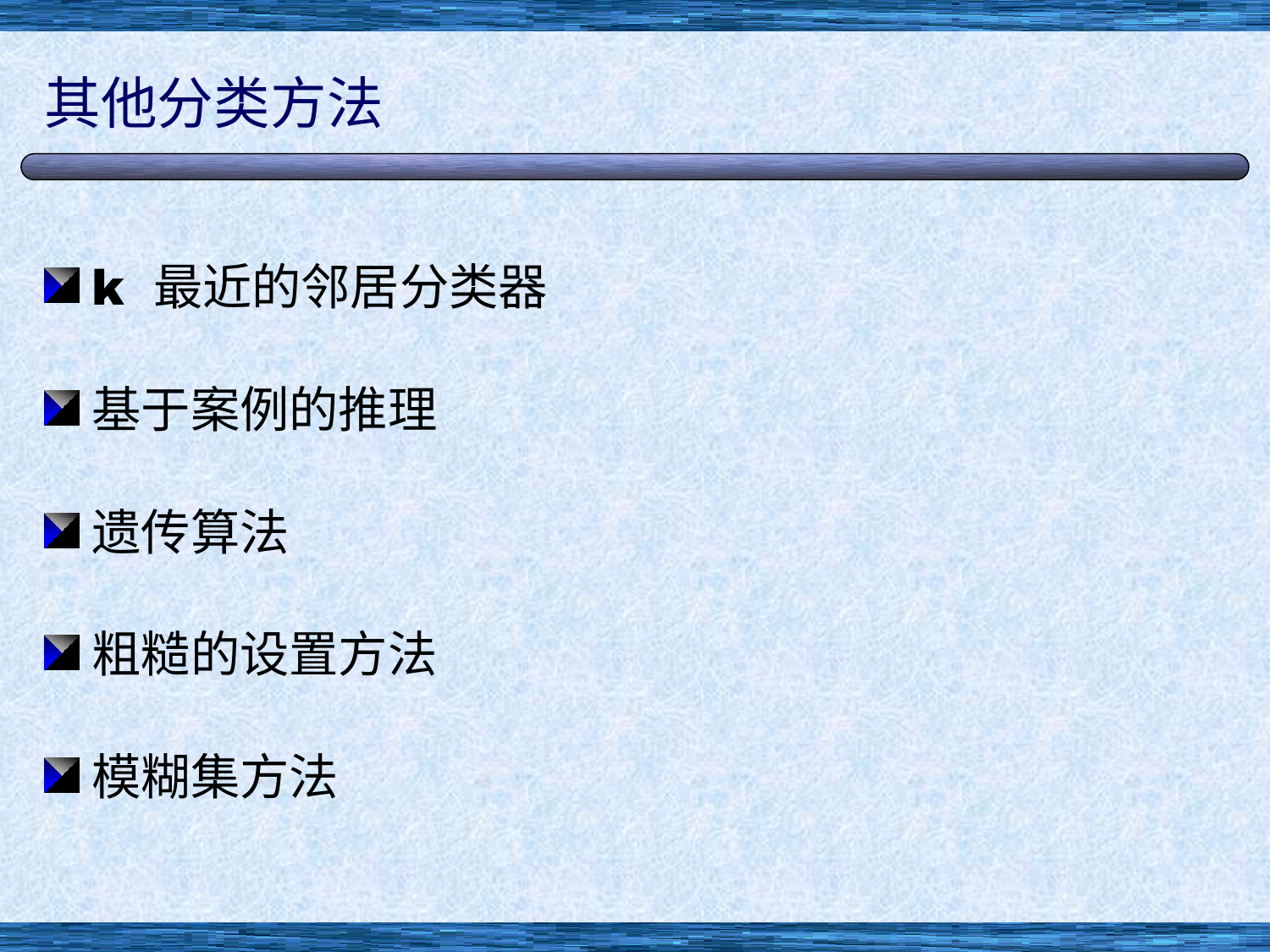

# 其他分类方法
k 最近的邻居分类器
基于案例的推理
遗传算法
粗糙的设置方法
模糊集方法